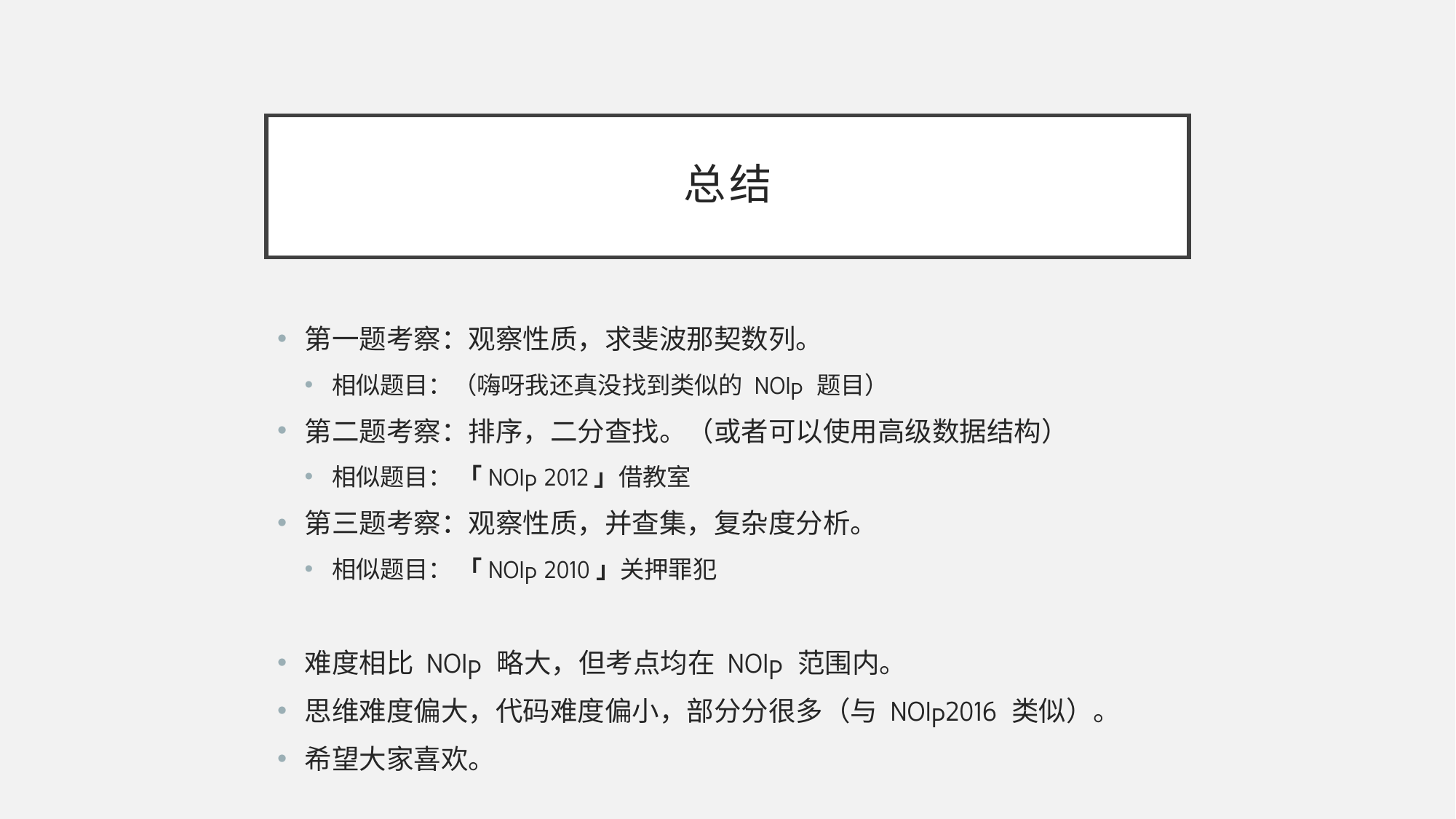

# 总结
第一题考察：观察性质，求斐波那契数列。
相似题目：（嗨呀我还真没找到类似的 NOIp 题目）
第二题考察：排序，二分查找。（或者可以使用高级数据结构）
相似题目： 「NOIp 2012」借教室
第三题考察：观察性质，并查集，复杂度分析。
相似题目： 「NOIp 2010」关押罪犯

难度相比 NOIp 略大，但考点均在 NOIp 范围内。
思维难度偏大，代码难度偏小，部分分很多（与 NOIp2016 类似）。
希望大家喜欢。